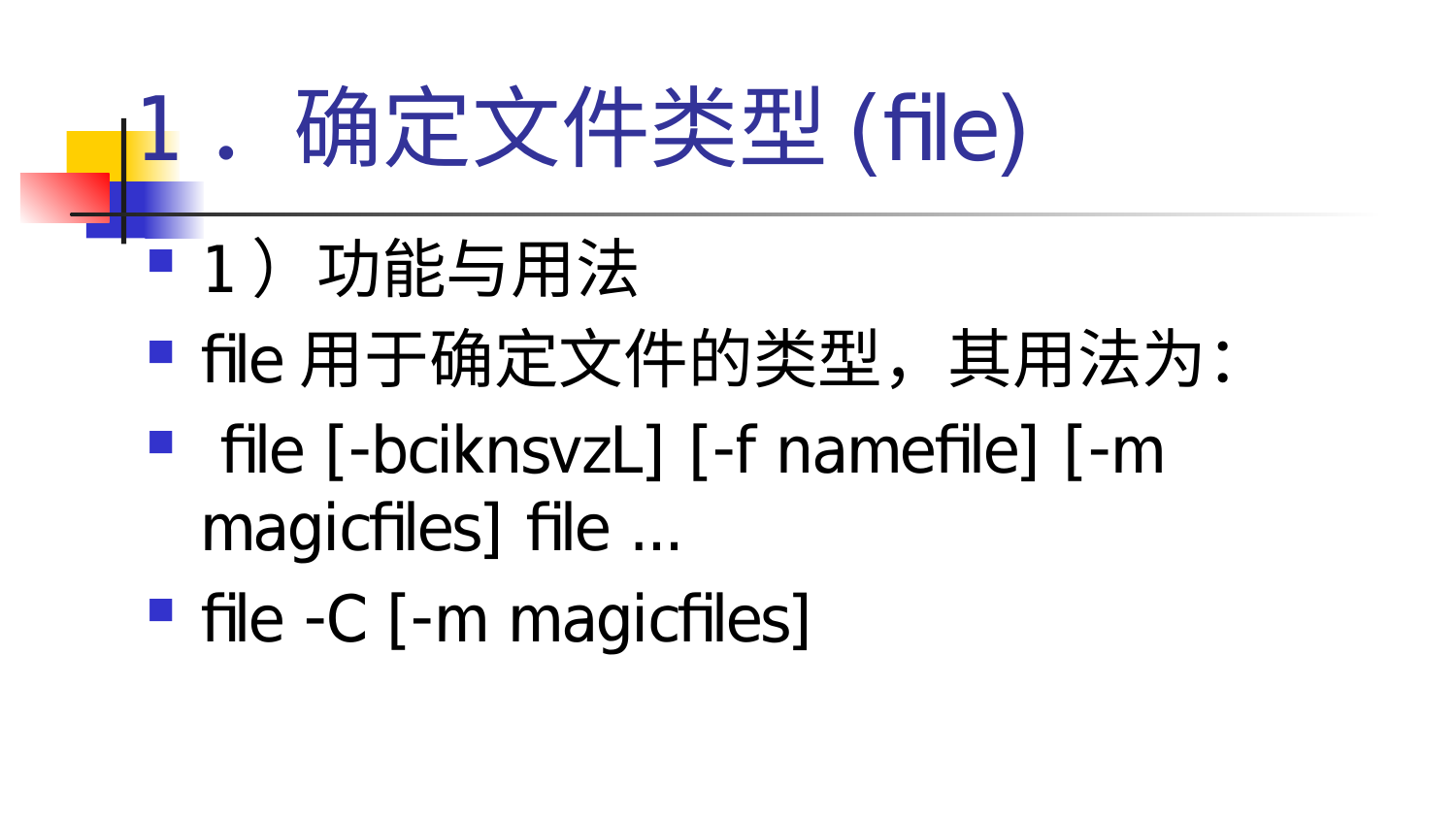

# 1．确定文件类型(file)
1）功能与用法
file用于确定文件的类型，其用法为：
 file [-bciknsvzL] [-f namefile] [-m magicfiles] file …
file -C [-m magicfiles]